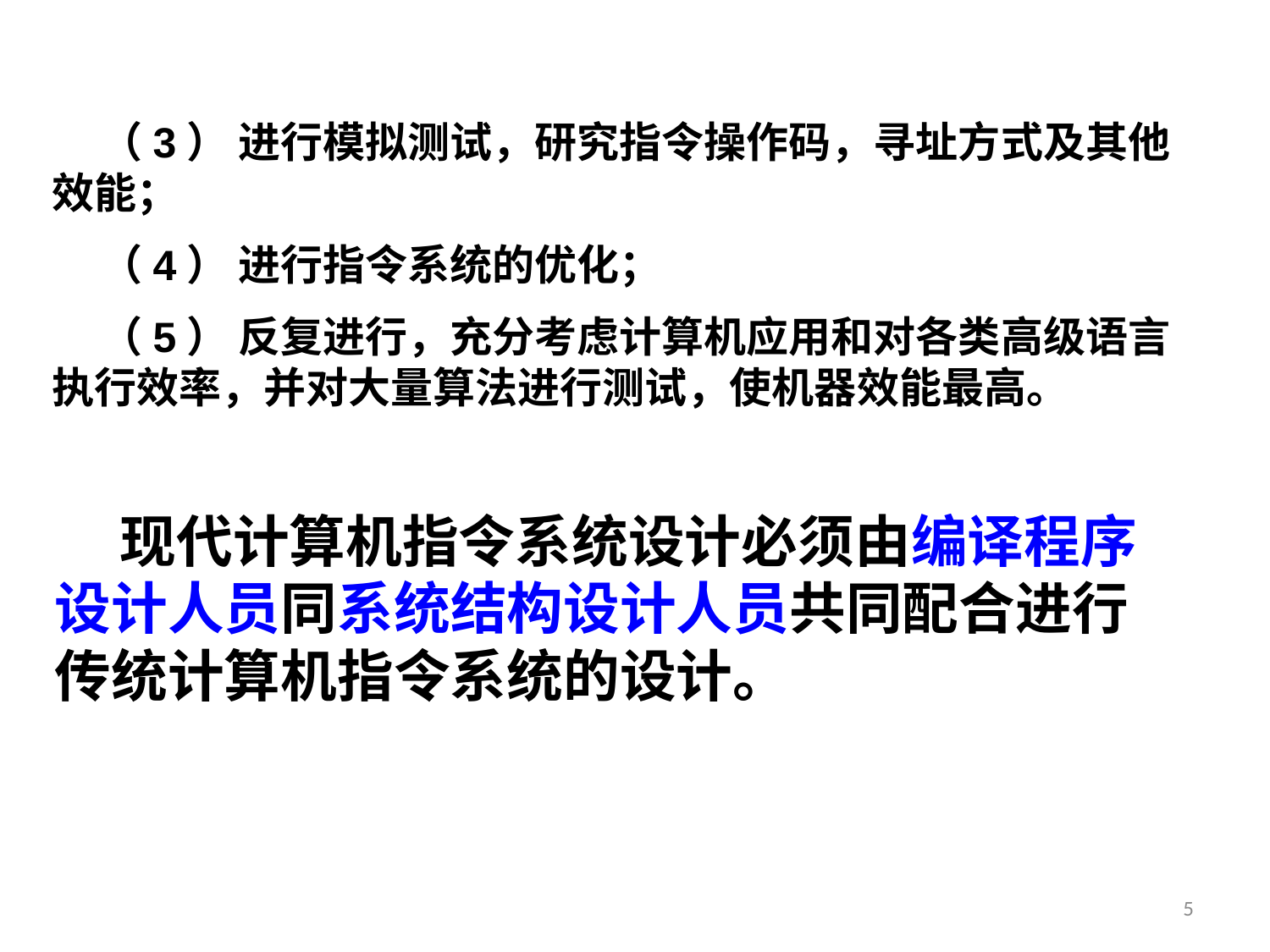

（3） 进行模拟测试，研究指令操作码，寻址方式及其他效能；
    （4） 进行指令系统的优化；
    （5） 反复进行，充分考虑计算机应用和对各类高级语言执行效率，并对大量算法进行测试，使机器效能最高。
    现代计算机指令系统设计必须由编译程序设计人员同系统结构设计人员共同配合进行传统计算机指令系统的设计。
5